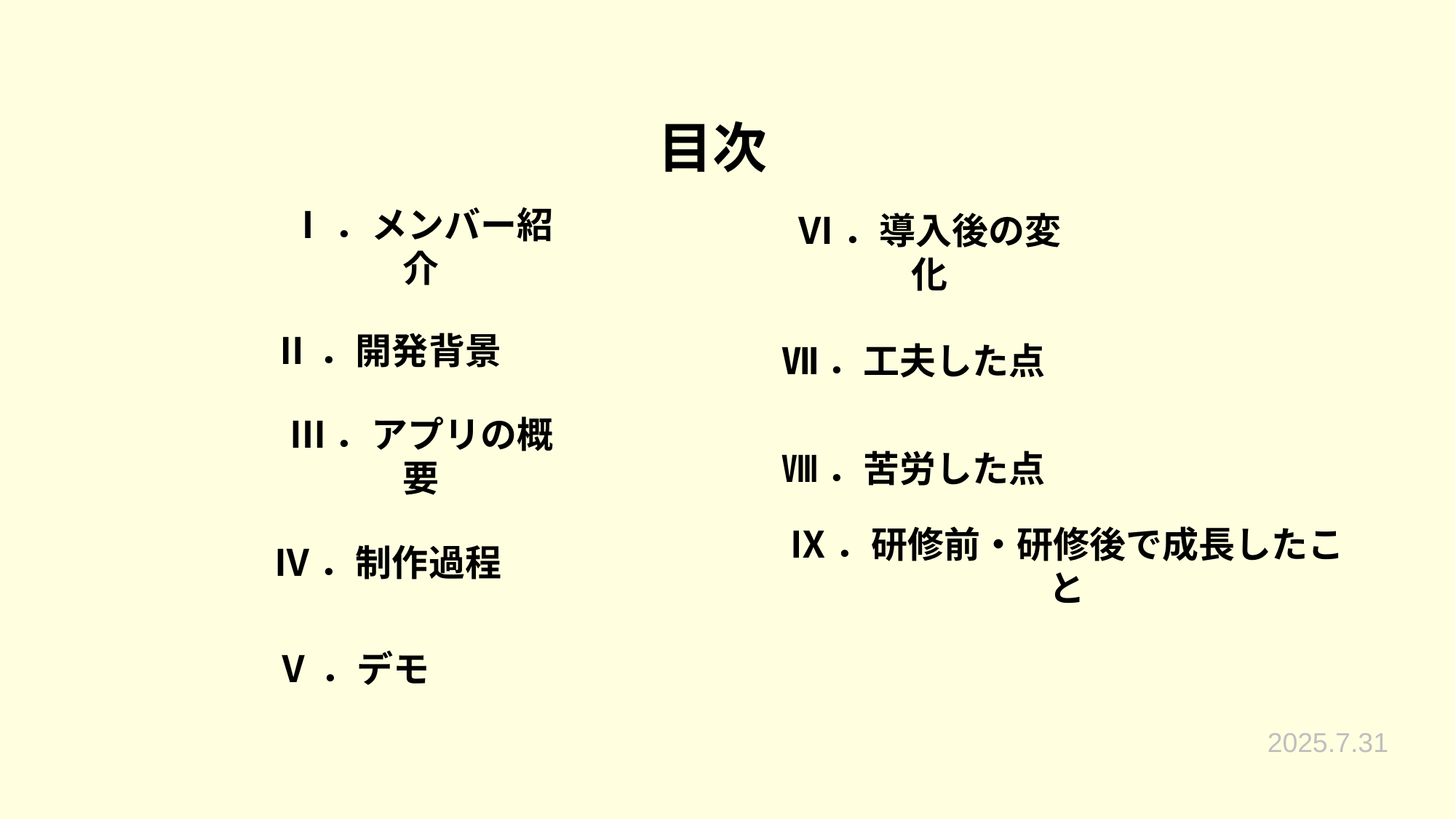

# 目次
Ⅰ．メンバー紹介
Ⅵ．導入後の変化
Ⅱ．開発背景
Ⅶ．工夫した点
Ⅲ．アプリの概要
Ⅷ．苦労した点
Ⅳ．制作過程
Ⅸ．研修前・研修後で成長したこと
Ⅴ．デモ
2025.7.31